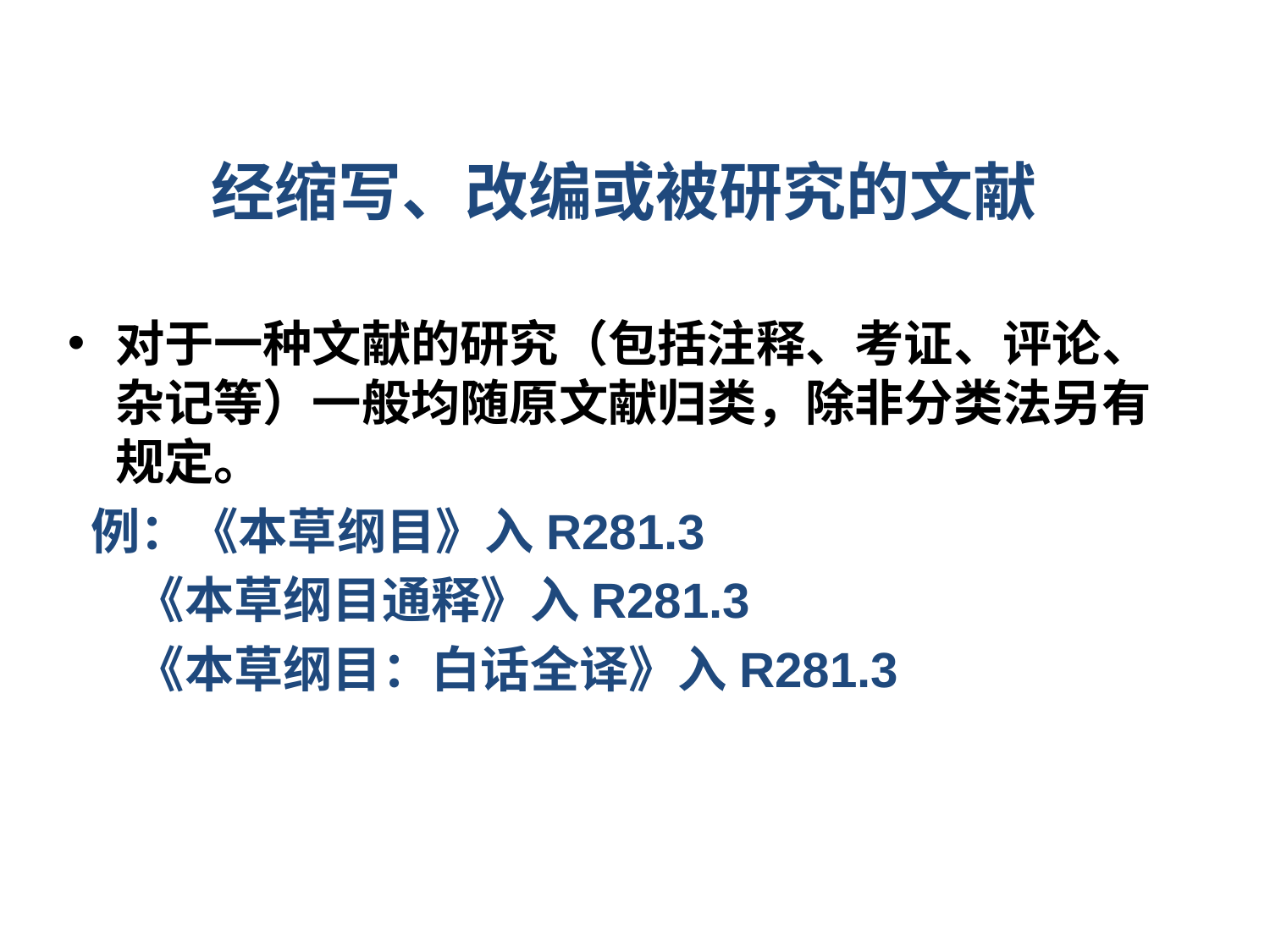

经缩写、改编或被研究的文献
对于一种文献的研究（包括注释、考证、评论、杂记等）一般均随原文献归类，除非分类法另有规定。
 例：《本草纲目》入R281.3
     《本草纲目通释》入R281.3
     《本草纲目：白话全译》入R281.3